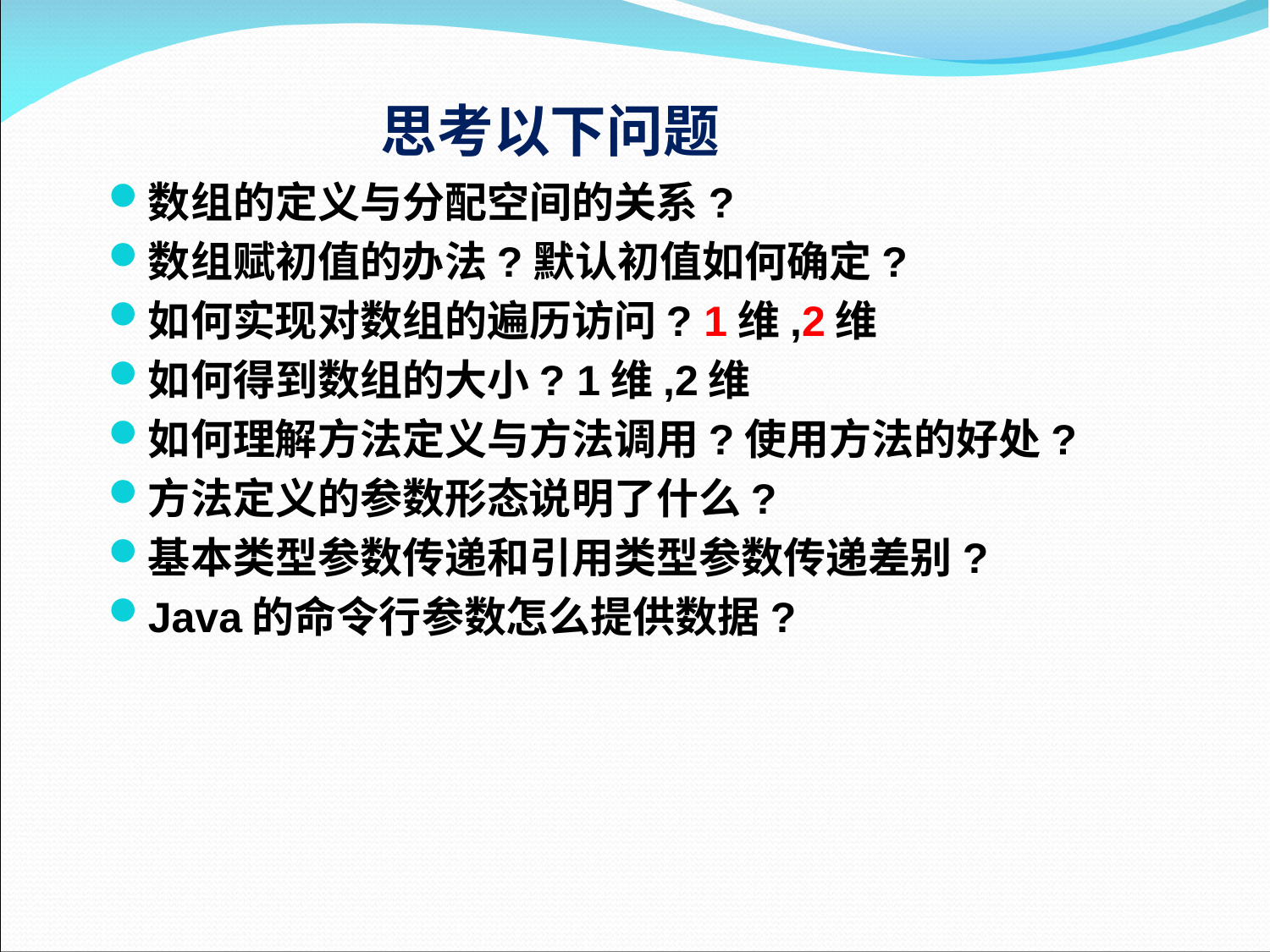

# 思考以下问题
数组的定义与分配空间的关系?
数组赋初值的办法?默认初值如何确定?
如何实现对数组的遍历访问? 1维,2维
如何得到数组的大小? 1维,2维
如何理解方法定义与方法调用?使用方法的好处?
方法定义的参数形态说明了什么?
基本类型参数传递和引用类型参数传递差别?
Java的命令行参数怎么提供数据?